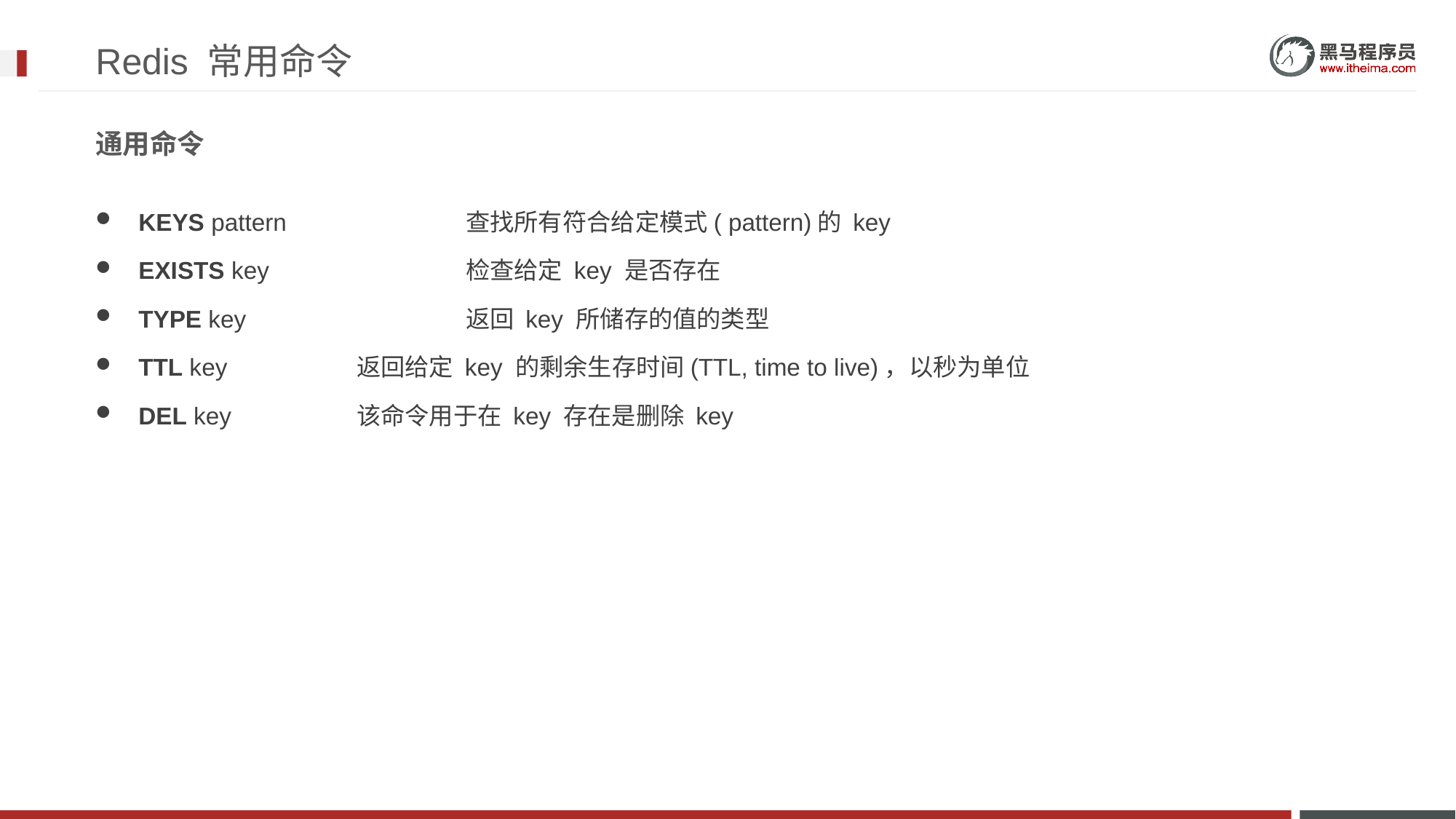

# Redis 常用命令
通用命令
KEYS pattern 		查找所有符合给定模式( pattern)的 key
EXISTS key 		检查给定 key 是否存在
TYPE key 		返回 key 所储存的值的类型
TTL key 		返回给定 key 的剩余生存时间(TTL, time to live)，以秒为单位
DEL key 		该命令用于在 key 存在是删除 key